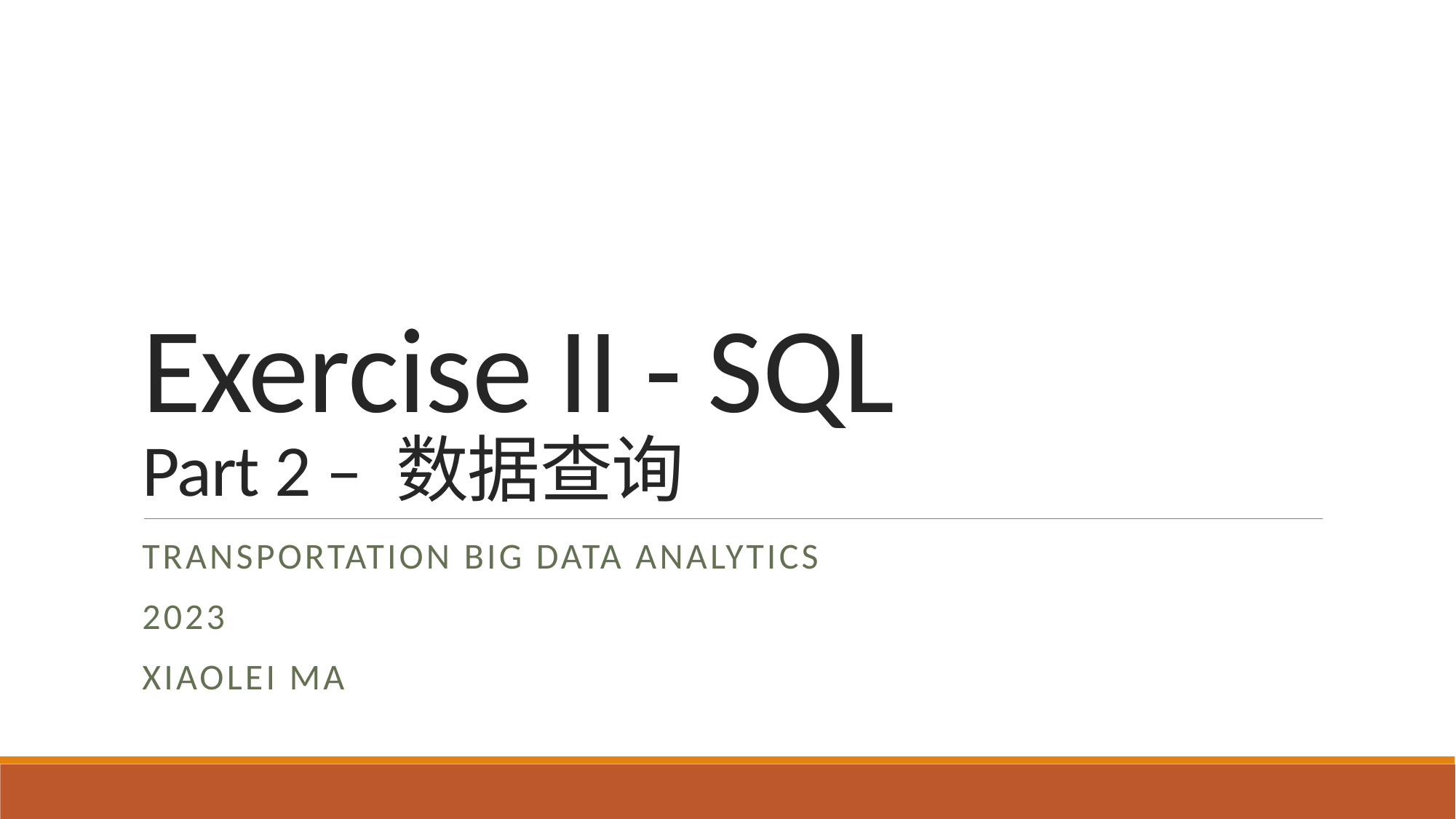

# Exercise II - SQL Part 2 – 数据查询
Transportation Big Data Analytics
2023
Xiaolei Ma